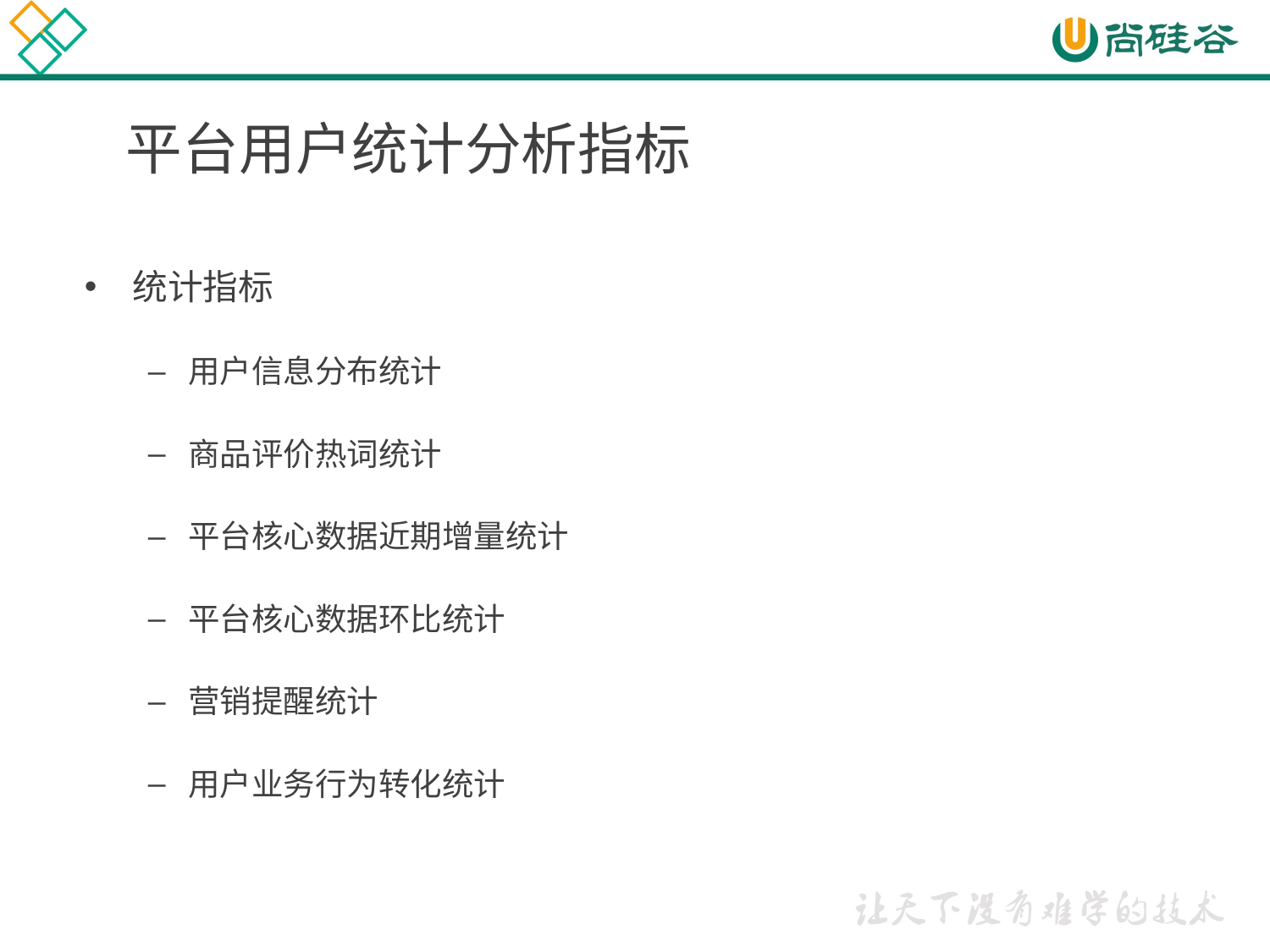

# 平台用户统计分析指标
统计指标
用户信息分布统计
商品评价热词统计
平台核心数据近期增量统计
平台核心数据环比统计
营销提醒统计
用户业务行为转化统计